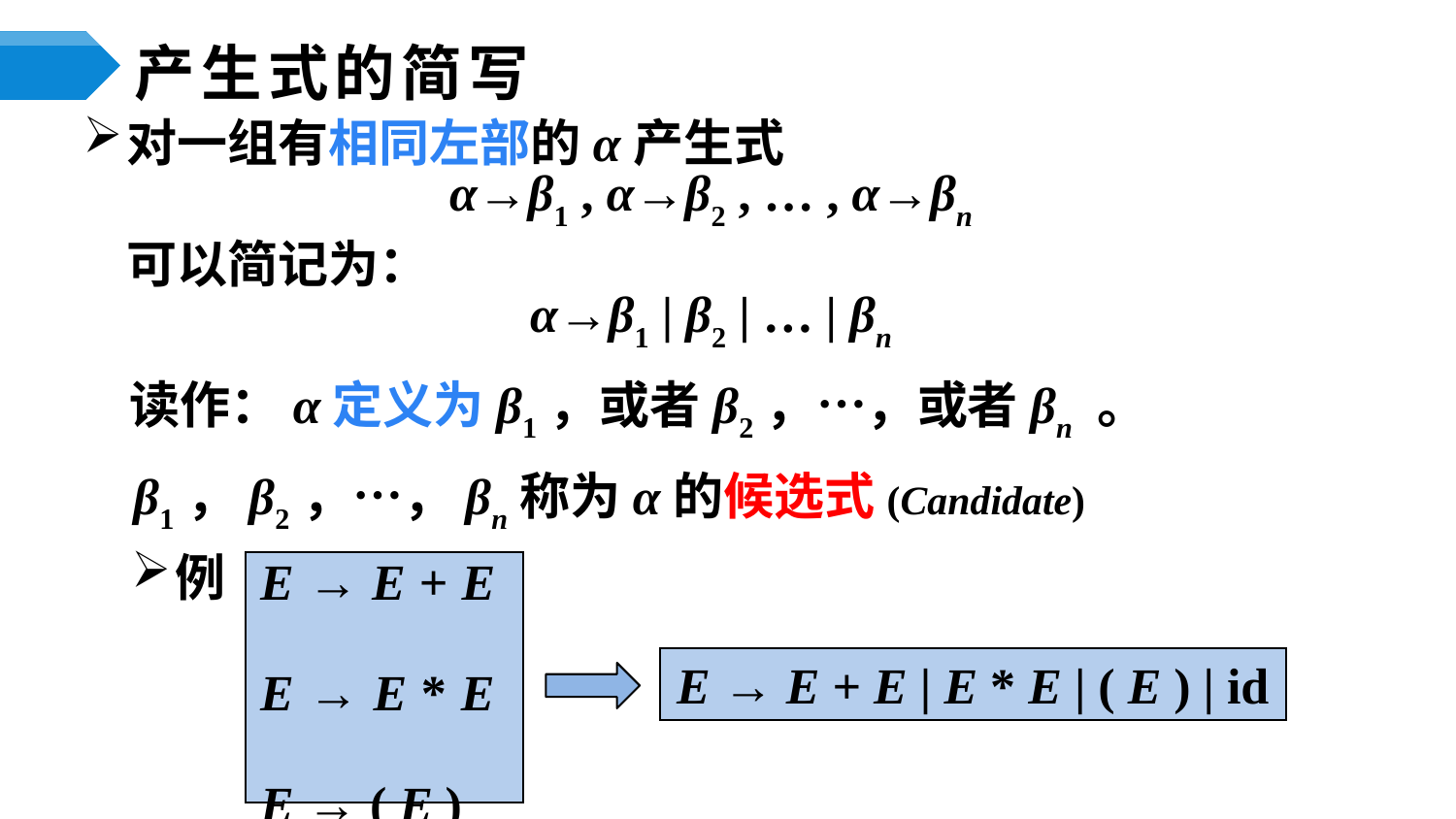

# 产生式的简写
对一组有相同左部的α产生式
α→β1 , α→β2 , … , α→βn
	可以简记为：
α→β1 | β2 | … | βn
   读作：α定义为β1，或者β2，…，或者βn 。
    β1，β2，…，βn称为α的候选式(Candidate)
例

E → E + E
E → E * E
E → ( E )
E → id
E → E + E | E * E | ( E ) | id